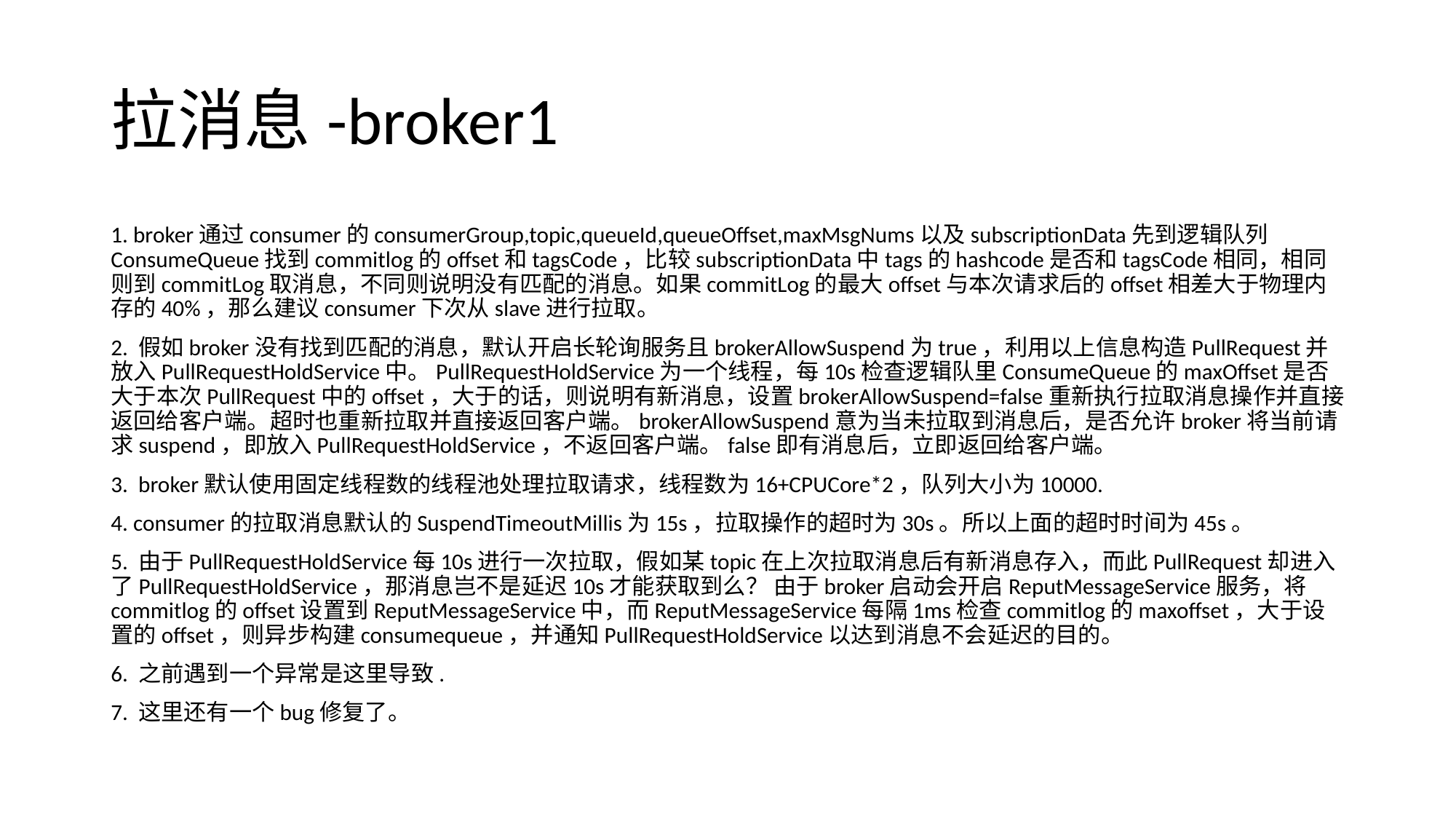

# 拉消息-broker1
1. broker通过consumer的consumerGroup,topic,queueId,queueOffset,maxMsgNums以及subscriptionData先到逻辑队列ConsumeQueue找到commitlog的offset和tagsCode，比较subscriptionData中tags的hashcode是否和tagsCode相同，相同则到commitLog取消息，不同则说明没有匹配的消息。如果commitLog的最大offset与本次请求后的offset相差大于物理内存的40%，那么建议consumer下次从slave进行拉取。
2. 假如broker没有找到匹配的消息，默认开启长轮询服务且brokerAllowSuspend为true，利用以上信息构造PullRequest并放入PullRequestHoldService中。PullRequestHoldService为一个线程，每10s检查逻辑队里ConsumeQueue的maxOffset是否大于本次PullRequest中的offset，大于的话，则说明有新消息，设置brokerAllowSuspend=false重新执行拉取消息操作并直接返回给客户端。超时也重新拉取并直接返回客户端。brokerAllowSuspend意为当未拉取到消息后，是否允许broker将当前请求suspend，即放入PullRequestHoldService，不返回客户端。false即有消息后，立即返回给客户端。
3.  broker默认使用固定线程数的线程池处理拉取请求，线程数为16+CPUCore*2，队列大小为10000.
4. consumer的拉取消息默认的SuspendTimeoutMillis为15s，拉取操作的超时为30s。所以上面的超时时间为45s。
5. 由于PullRequestHoldService每10s进行一次拉取，假如某topic在上次拉取消息后有新消息存入，而此PullRequest却进入了PullRequestHoldService，那消息岂不是延迟10s才能获取到么？ 由于broker启动会开启ReputMessageService服务，将commitlog的offset设置到ReputMessageService中，而ReputMessageService每隔1ms检查commitlog的maxoffset，大于设置的offset，则异步构建consumequeue，并通知PullRequestHoldService以达到消息不会延迟的目的。
6. 之前遇到一个异常是这里导致.
7. 这里还有一个bug修复了。